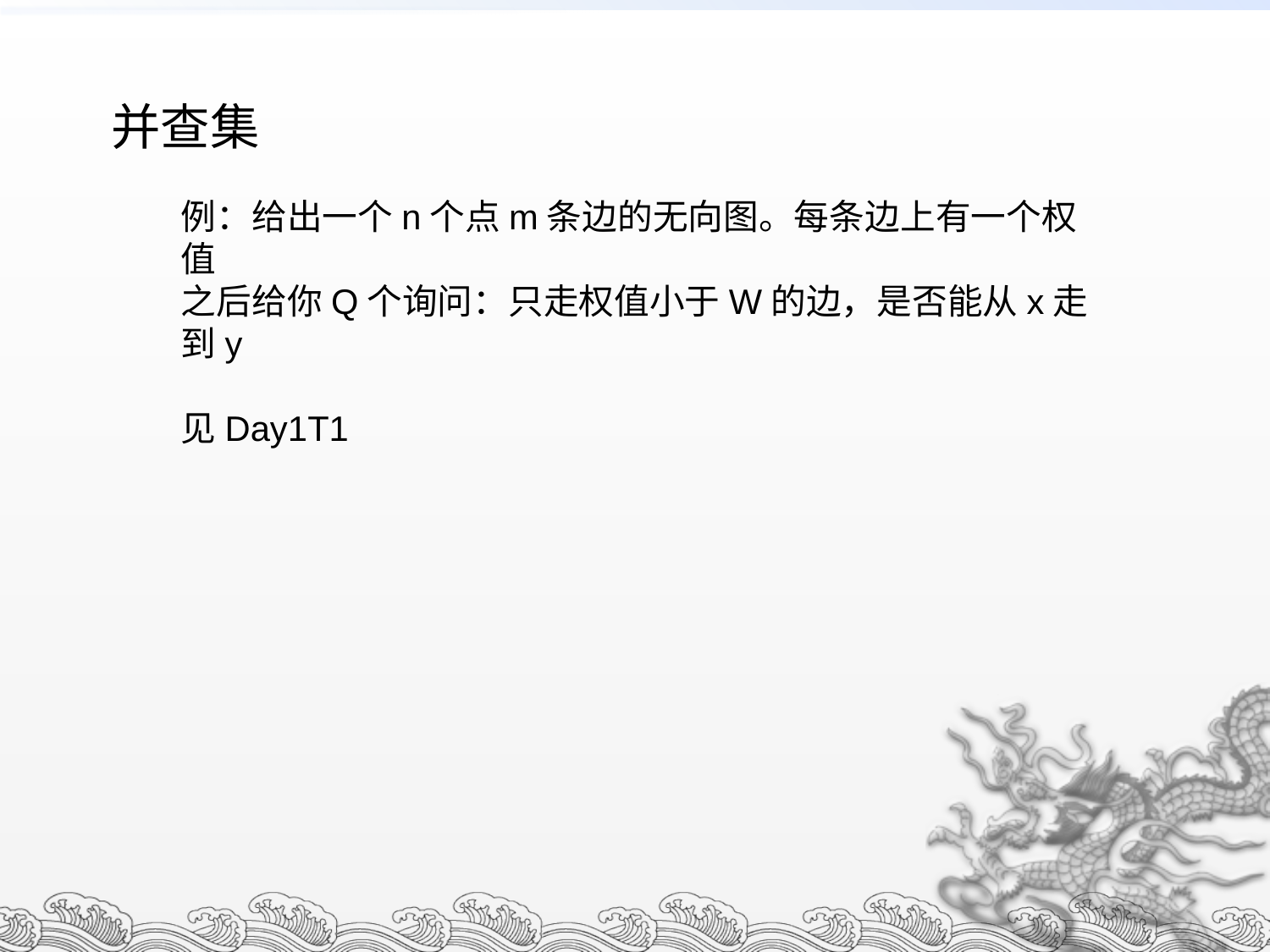

并查集
例：给出一个n个点m条边的无向图。每条边上有一个权值
之后给你Q个询问：只走权值小于W的边，是否能从x走到y

见Day1T1